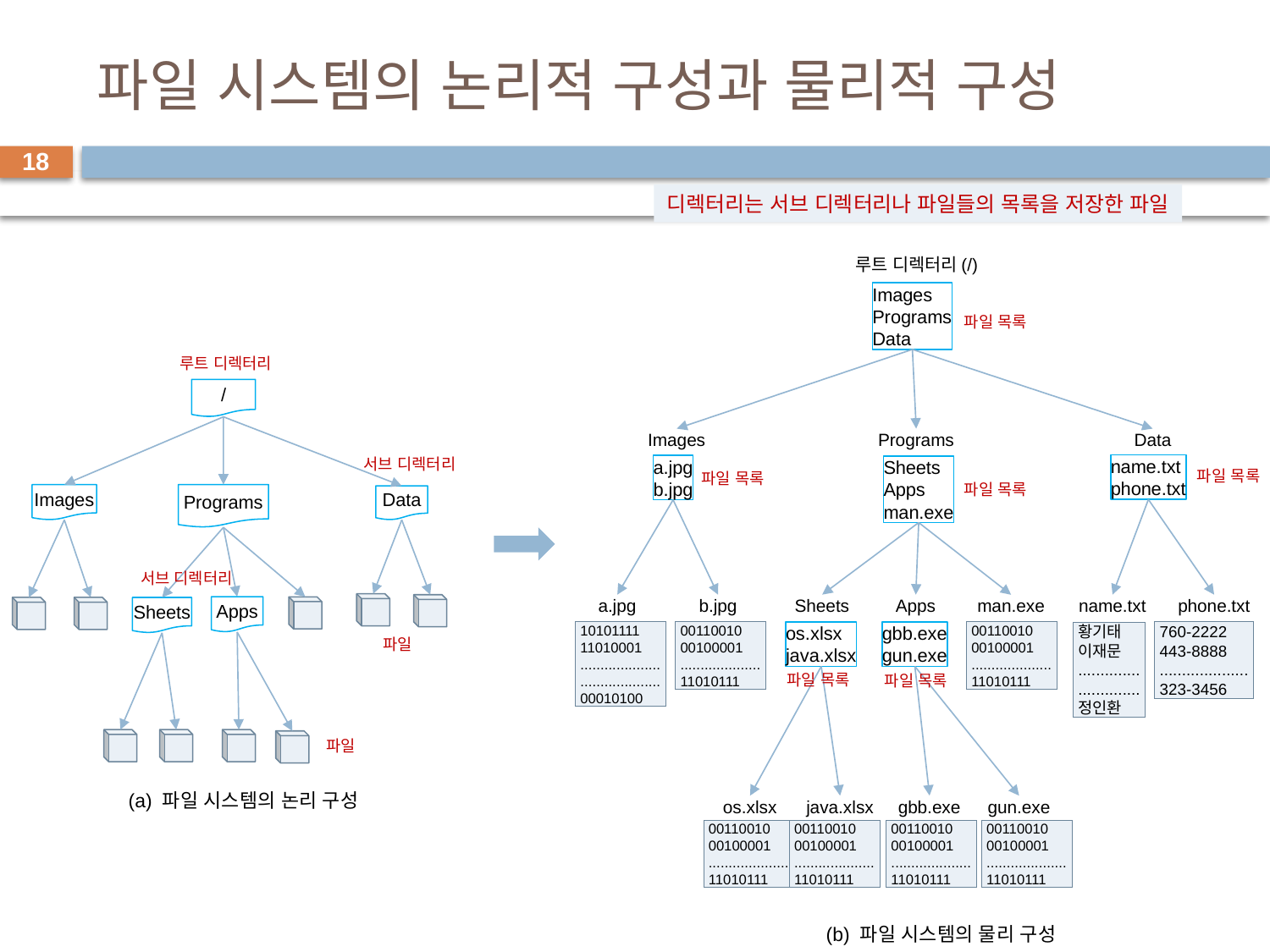

# 파일 시스템의 논리적 구성과 물리적 구성
18
디렉터리는 서브 디렉터리나 파일들의 목록을 저장한 파일
루트 디렉터리(/)
Images
Programs
Data
Images
Programs
Data
name.txt
phone.txt
a.jpg
b.jpg
Sheets
Apps
man.exe
a.jpg
b.jpg
Sheets
Apps
name.txt
phone.txt
man.exe
10101111
11010001
....................
....................
00010100
00110010
00100001
....................
11010111
os.xlsx
java.xlsx
gbb.exe
gun.exe
00110010
00100001
....................
11010111
황기태
이재문
..............
..............
정인환
760-2222
443-8888
....................
323-3456
os.xlsx
java.xlsx
gbb.exe
gun.exe
00110010
00100001
....................
11010111
00110010
00100001
....................
11010111
00110010
00100001
....................
11010111
00110010
00100001
....................
11010111
(b) 파일 시스템의 물리 구성
파일 목록
루트 디렉터리
/
서브 디렉터리
Images
Programs
Data
서브 디렉터리

Apps

Sheets
파일

파일

(a) 파일 시스템의 논리 구성
파일 목록
파일 목록
파일 목록

파일 목록
파일 목록